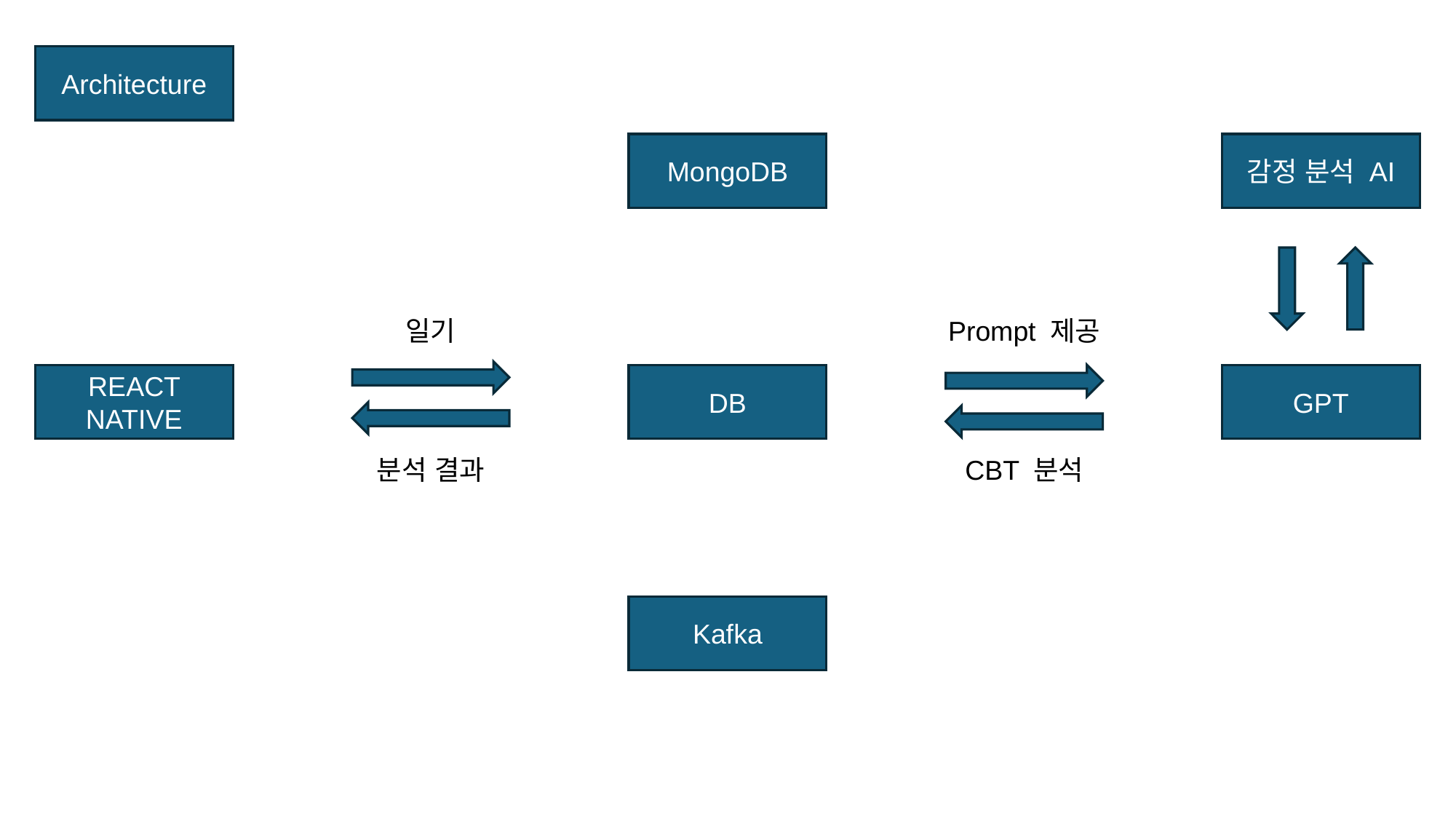

Architecture
MongoDB
감정 분석 AI

일기
Prompt 제공

REACT NATIVE
DB
GPT
분석 결과
CBT 분석
Kafka